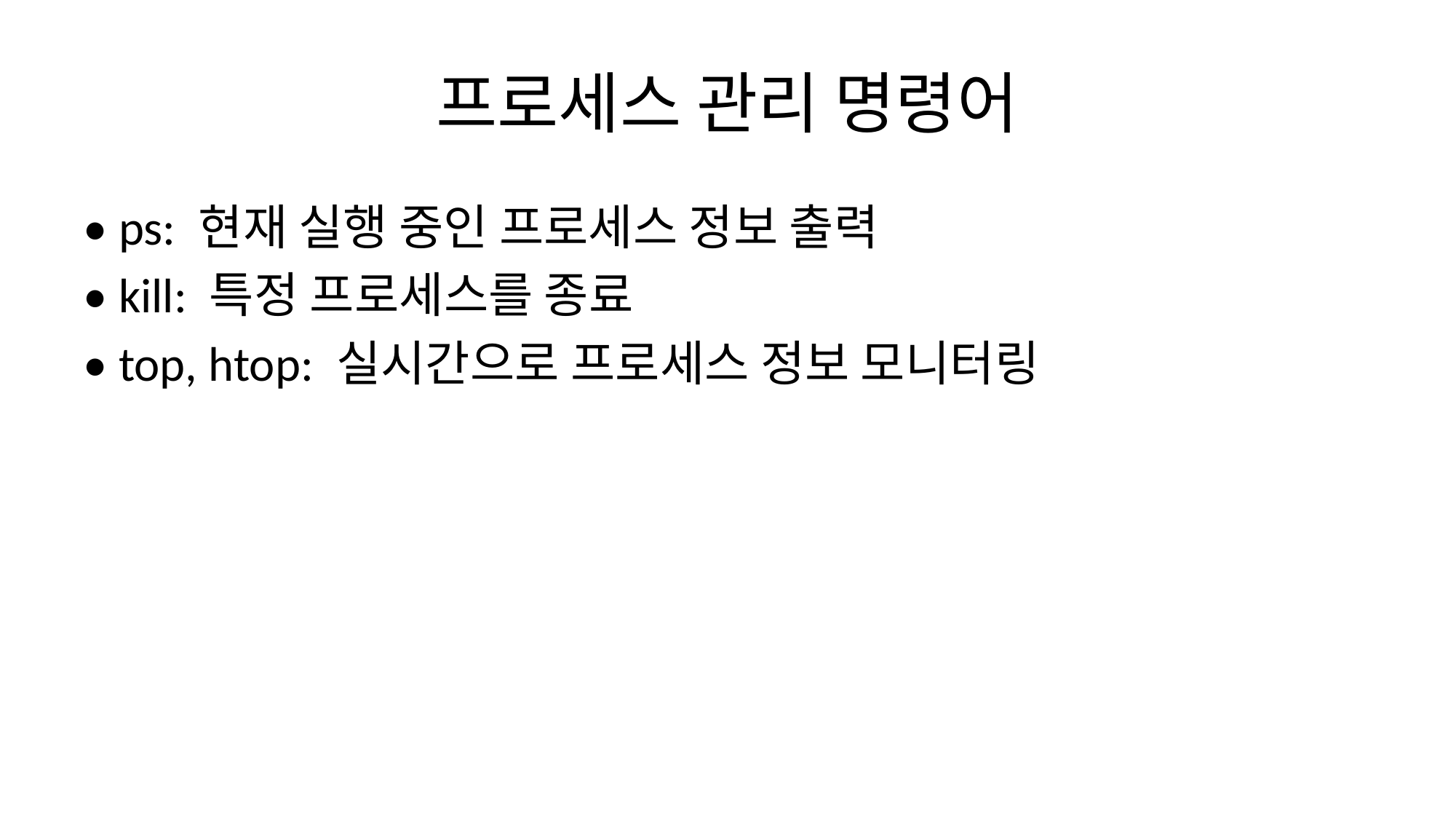

# 프로세스 관리 명령어
• ps: 현재 실행 중인 프로세스 정보 출력
• kill: 특정 프로세스를 종료
• top, htop: 실시간으로 프로세스 정보 모니터링